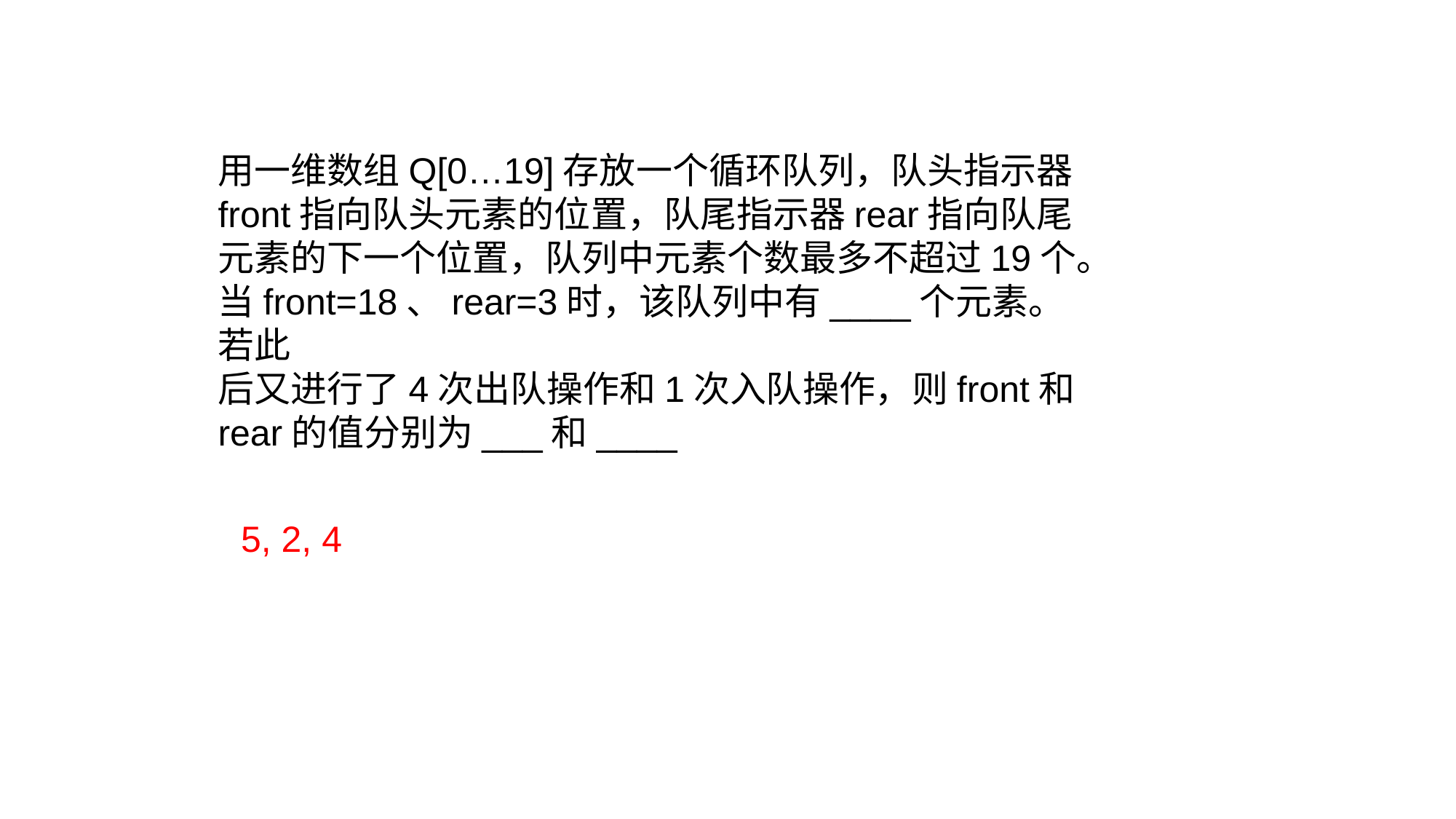

用一维数组Q[0…19]存放一个循环队列，队头指示器front指向队头元素的位置，队尾指示器rear指向队尾元素的下一个位置，队列中元素个数最多不超过19个。当front=18、rear=3时，该队列中有____个元素。若此
后又进行了4次出队操作和1次入队操作，则front和rear的值分别为___和____
5, 2, 4